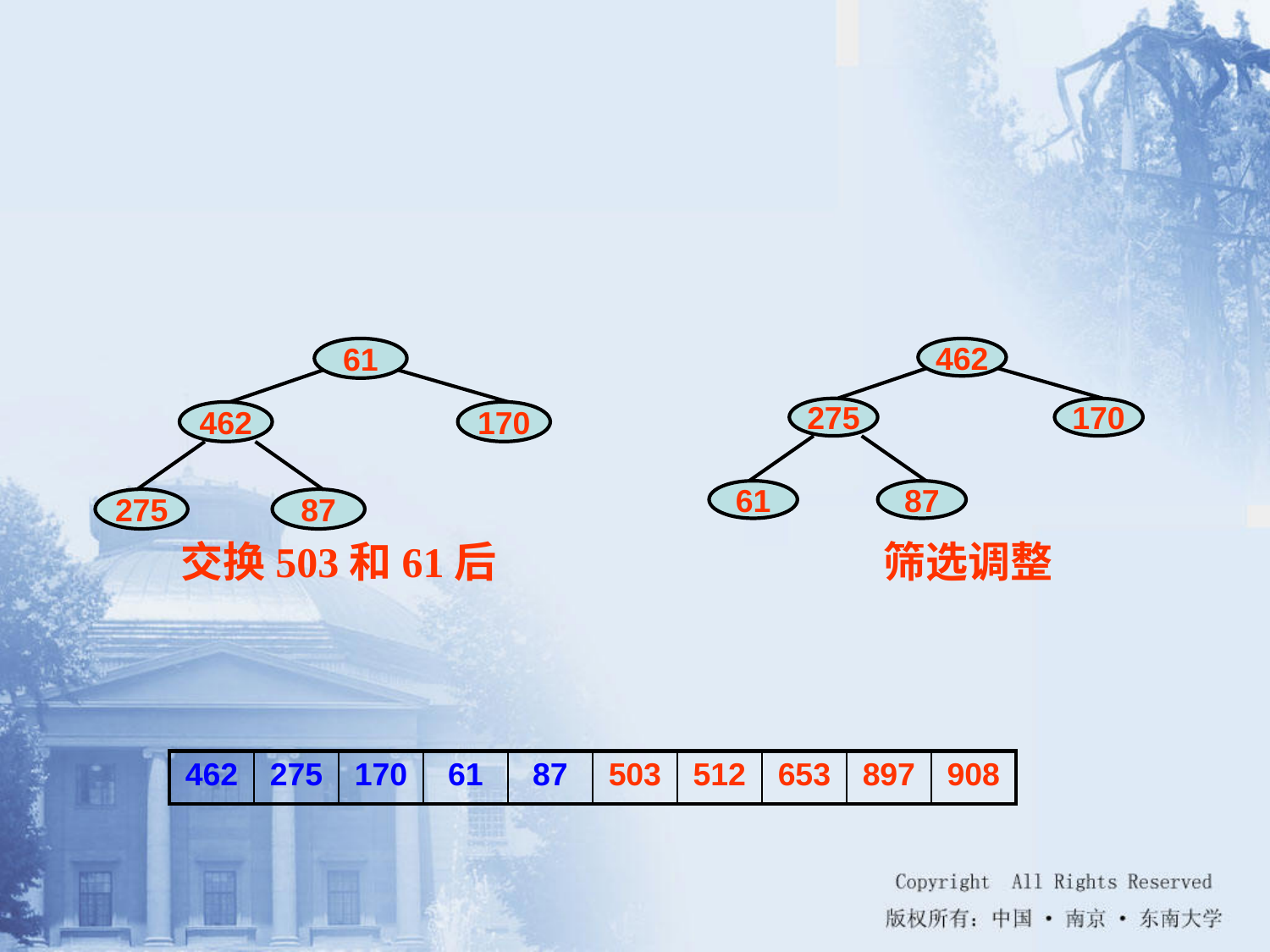

61
462

275
170
462
170

61
87
275
87
交换503和61后
筛选调整
| 462 | 275 | 170 | 61 | 87 | 503 | 512 | 653 | 897 | 908 |
| --- | --- | --- | --- | --- | --- | --- | --- | --- | --- |